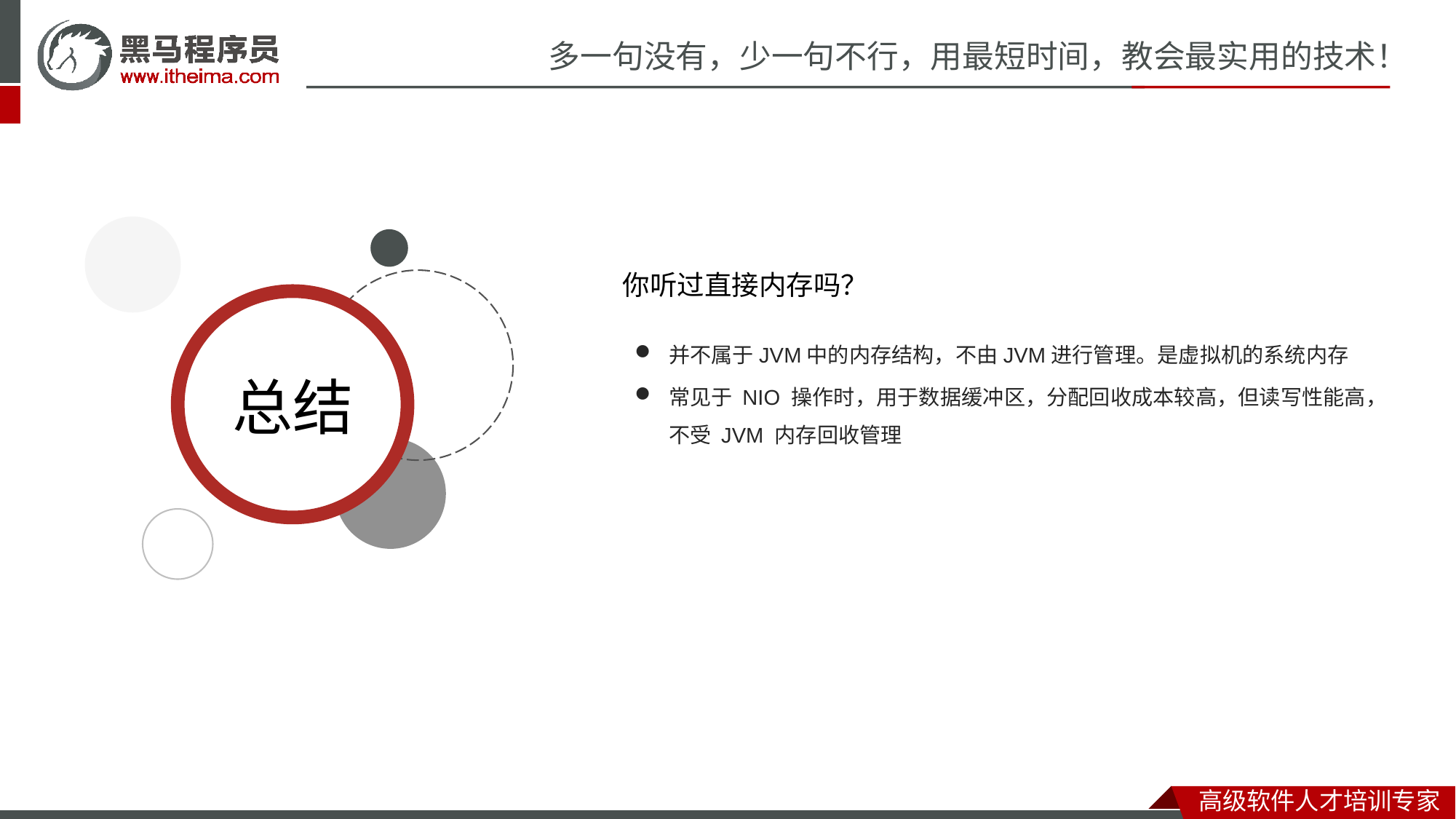

你听过直接内存吗？

并不属于JVM中的内存结构，不由JVM进行管理。是虚拟机的系统内存
常见于 NIO 操作时，用于数据缓冲区，分配回收成本较高，但读写性能高，不受 JVM 内存回收管理